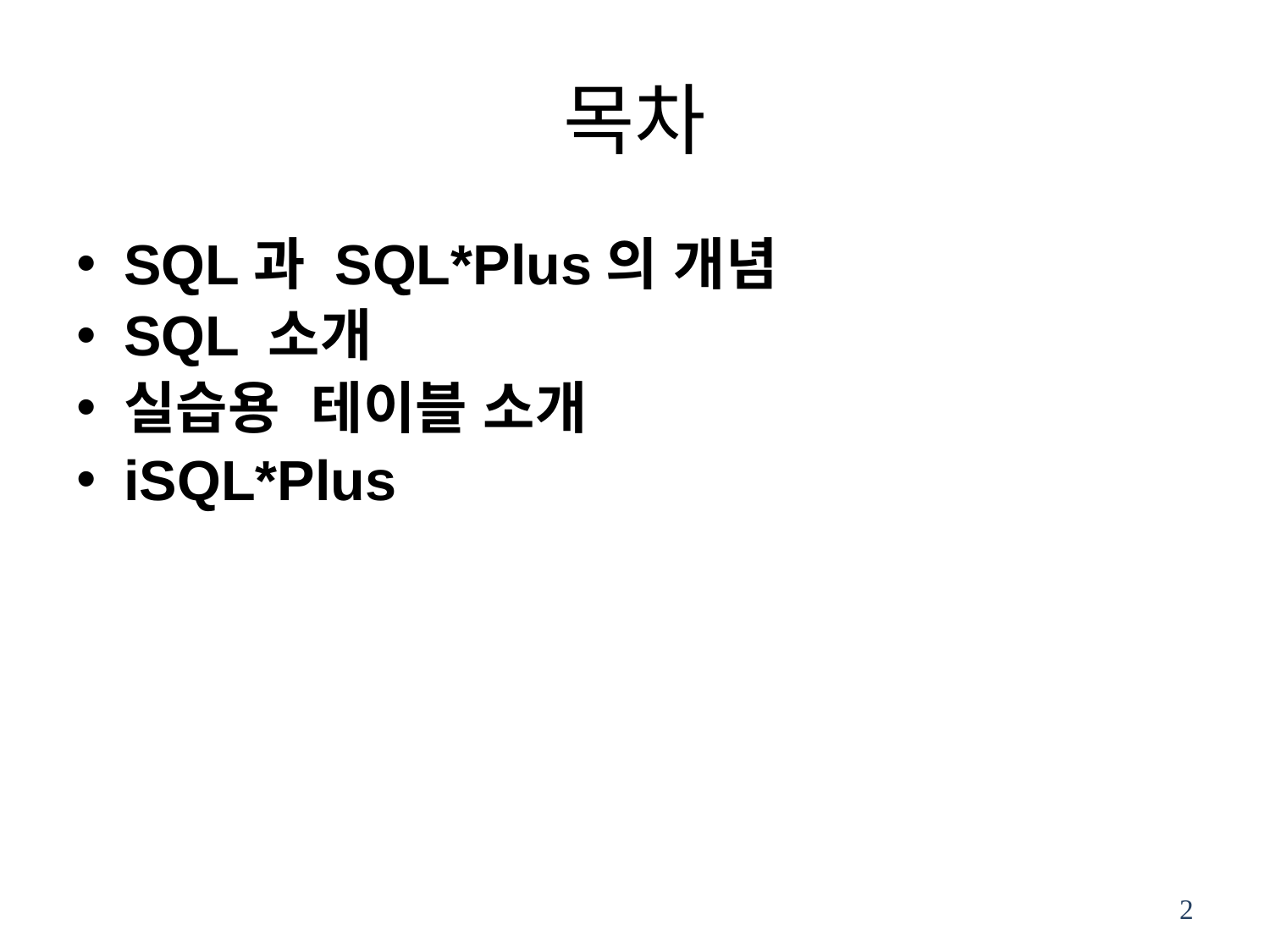

# 목차
SQL과 SQL*Plus의 개념
SQL 소개
실습용  테이블 소개
iSQL*Plus
2